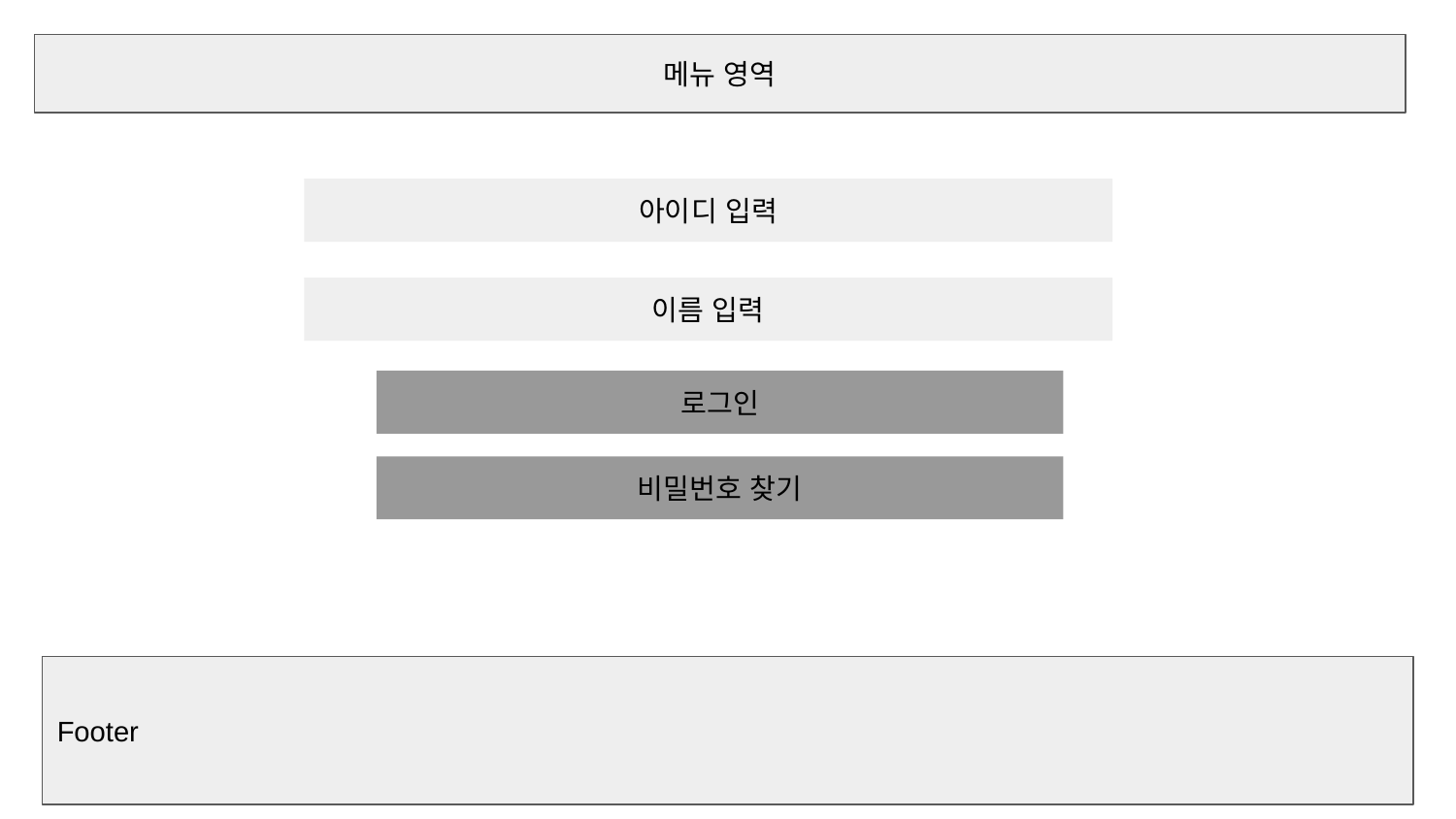

메뉴 영역
아이디 입력
이름 입력
로그인
비밀번호 찾기
Footer